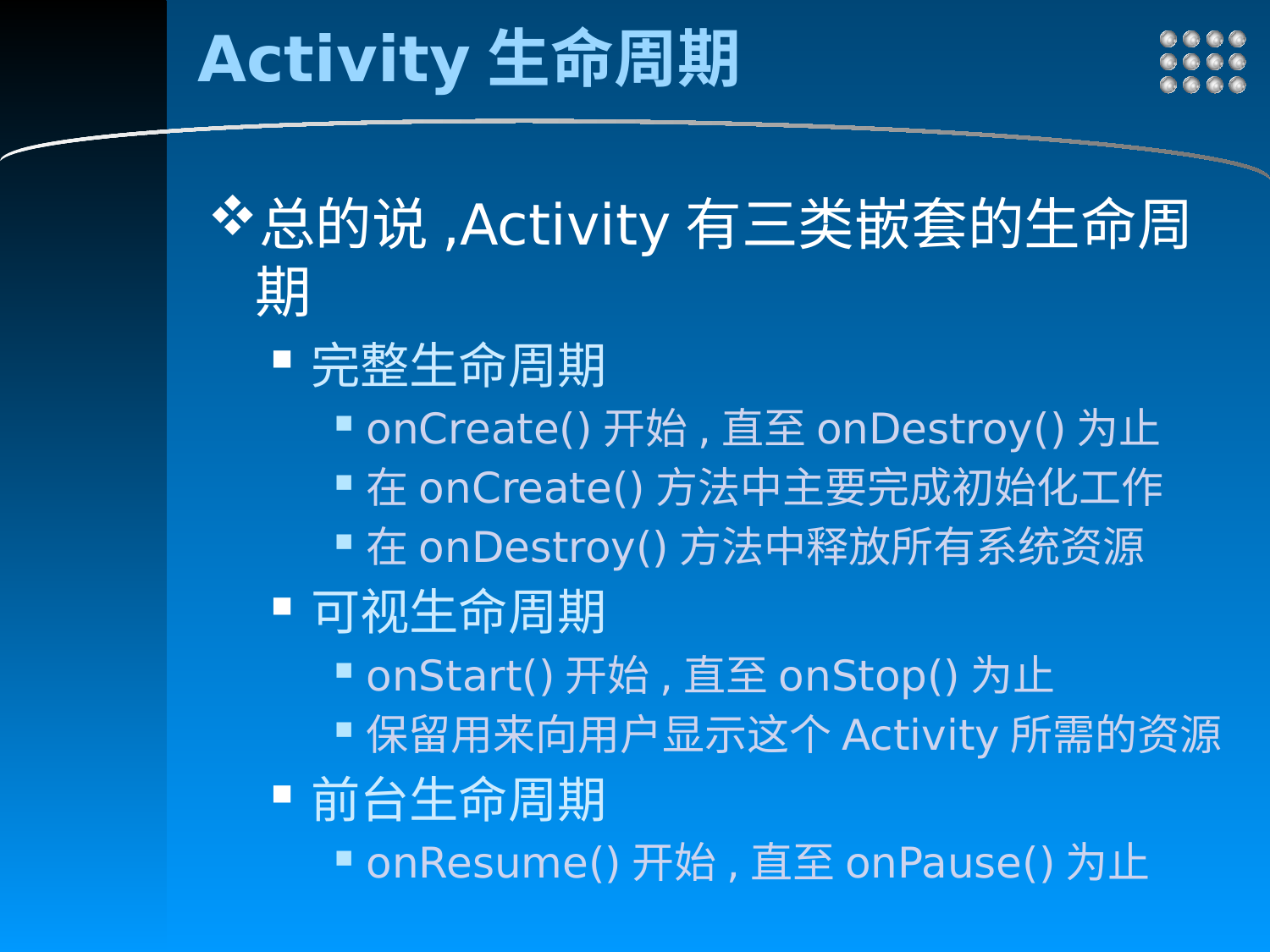

# Activity生命周期
总的说,Activity有三类嵌套的生命周期
完整生命周期
onCreate()开始,直至onDestroy()为止
在onCreate()方法中主要完成初始化工作
在onDestroy()方法中释放所有系统资源
可视生命周期
onStart()开始,直至onStop()为止
保留用来向用户显示这个Activity所需的资源
前台生命周期
onResume()开始,直至onPause()为止